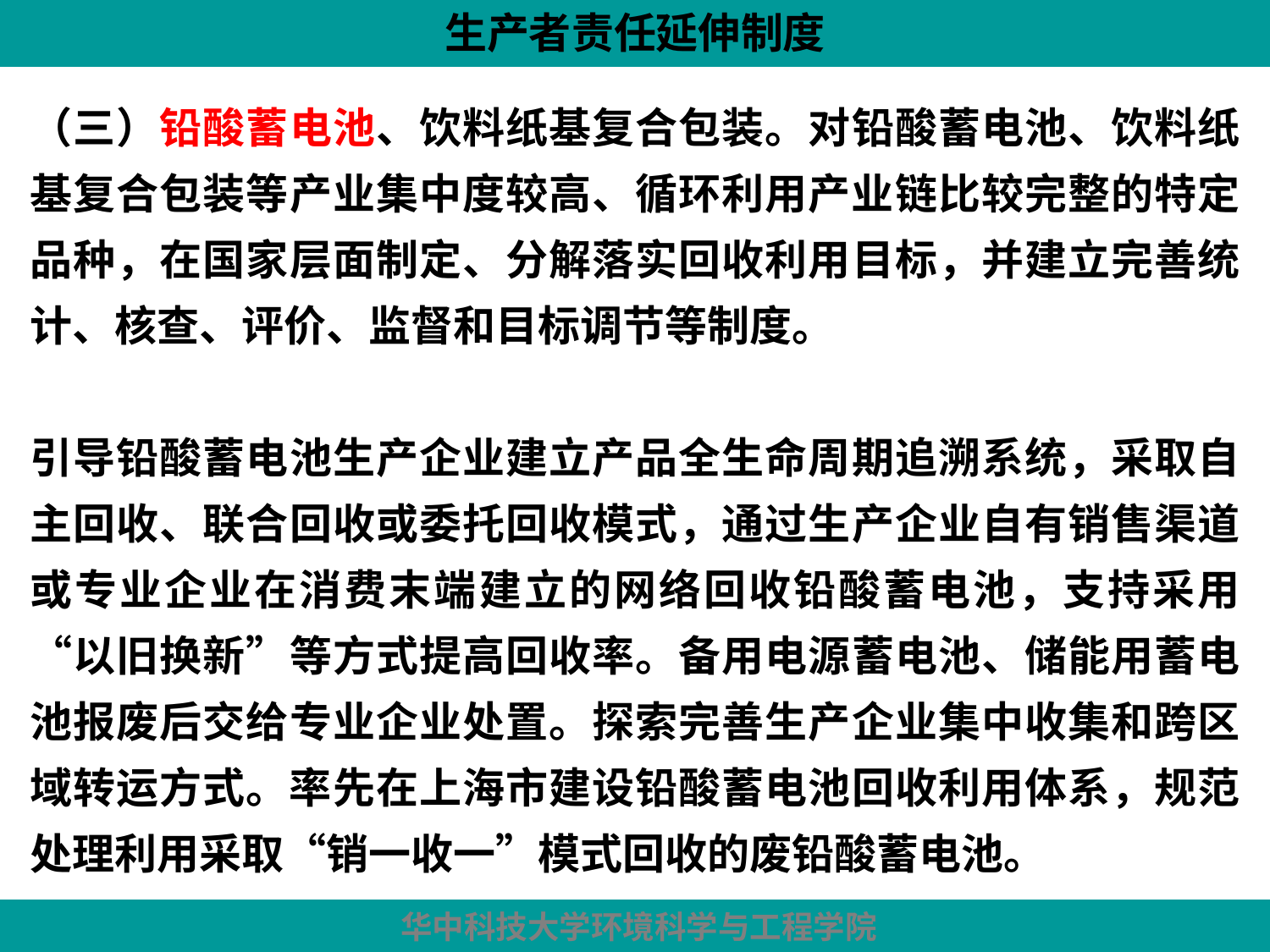

生产者责任延伸制度
（三）铅酸蓄电池、饮料纸基复合包装。对铅酸蓄电池、饮料纸基复合包装等产业集中度较高、循环利用产业链比较完整的特定品种，在国家层面制定、分解落实回收利用目标，并建立完善统计、核查、评价、监督和目标调节等制度。

引导铅酸蓄电池生产企业建立产品全生命周期追溯系统，采取自主回收、联合回收或委托回收模式，通过生产企业自有销售渠道或专业企业在消费末端建立的网络回收铅酸蓄电池，支持采用“以旧换新”等方式提高回收率。备用电源蓄电池、储能用蓄电池报废后交给专业企业处置。探索完善生产企业集中收集和跨区域转运方式。率先在上海市建设铅酸蓄电池回收利用体系，规范处理利用采取“销一收一”模式回收的废铅酸蓄电池。
      华中科技大学环境科学与工程学院